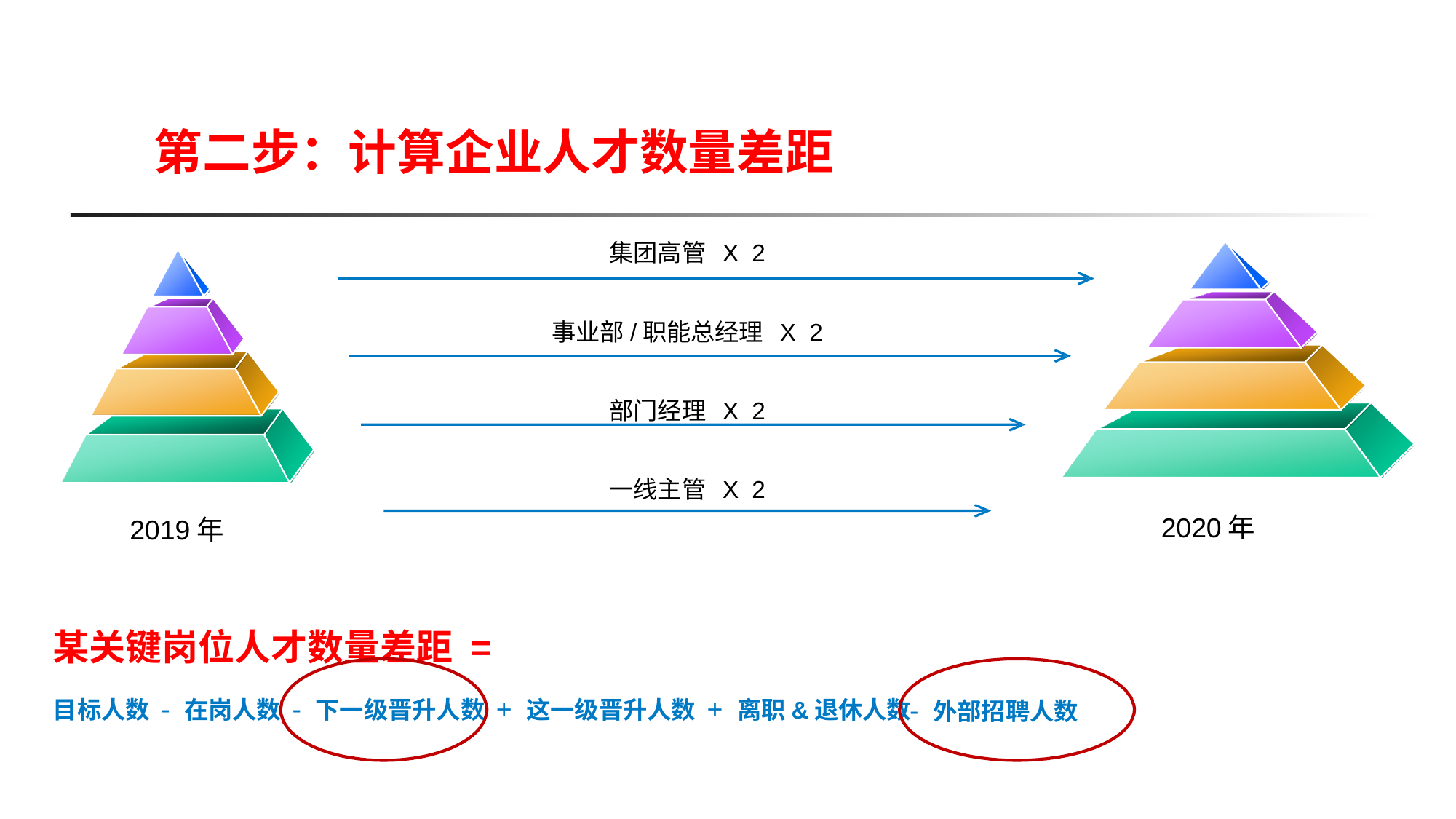

# 第二步：计算企业人才数量差距
集团高管  X 2

事业部/职能总经理  X 2

部门经理  X 2

一线主管  X 2

2020年
2019年
某关键岗位人才数量差距 =
目标人数 - 在岗人数 - 下一级晋升人数 + 这一级晋升人数 + 离职&退休人数

- 外部招聘人数

24